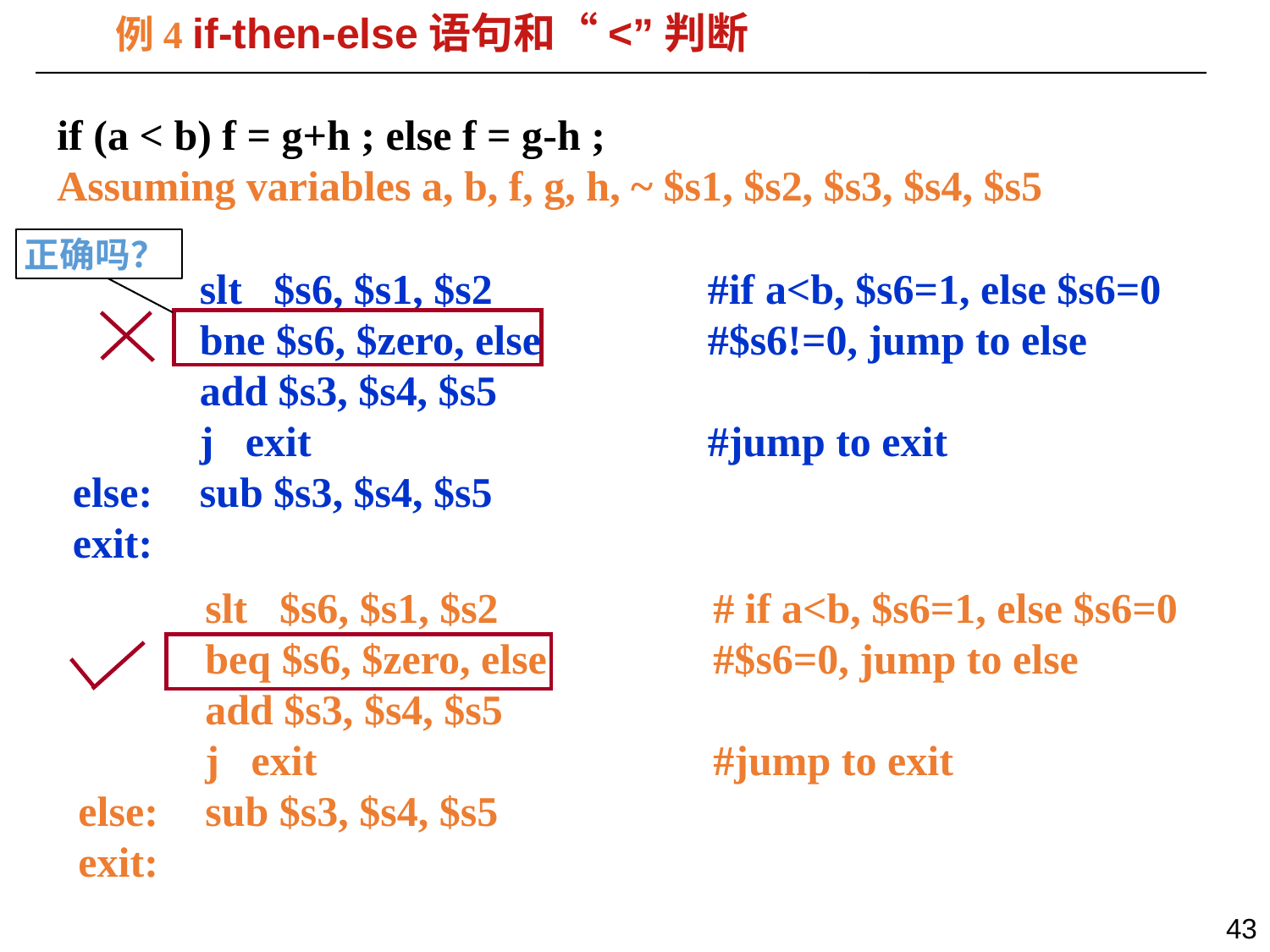

例4 if-then-else语句和“<”判断
if (a < b) f = g+h ; else f = g-h ;
Assuming variables a, b, f, g, h, ~ $s1, $s2, $s3, $s4, $s5
正确吗？
	slt   $s6, $s1, $s2		#if a<b, $s6=1, else $s6=0
	bne $s6, $zero, else               	#$s6!=0, jump to else
	add $s3, $s4, $s5
	j   exit			         	#jump to exit
else:	sub $s3, $s4, $s5
exit:

	slt   $s6, $s1, $s2		# if a<b, $s6=1, else $s6=0
	beq $s6, $zero, else               	#$s6=0, jump to else
	add $s3, $s4, $s5
	j   exit			         	#jump to exit
else:	sub $s3, $s4, $s5
exit: